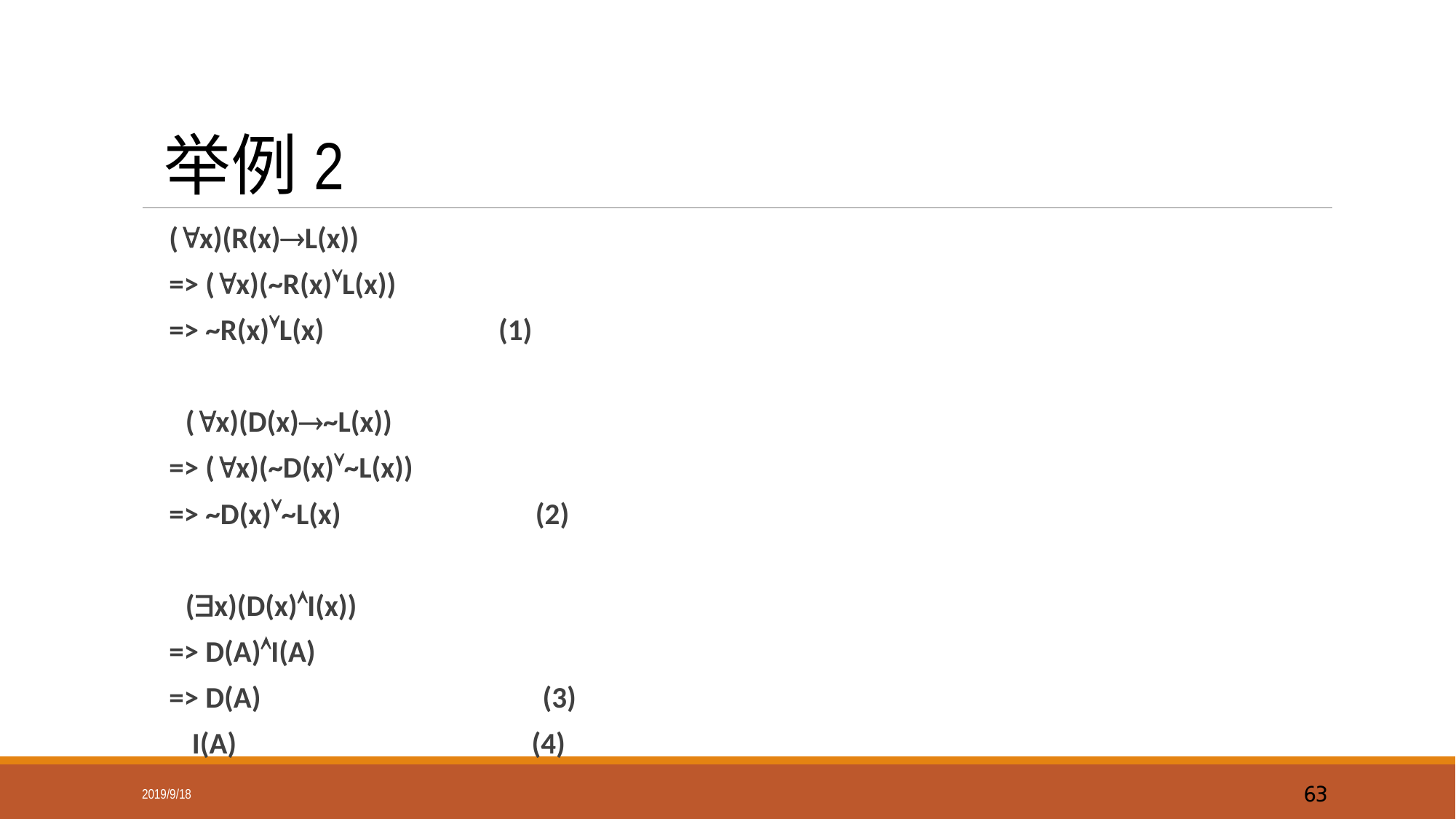

举例2
(∀x)(R(x)→L(x))
=> (∀x)(~R(x)∨L(x))
=> ~R(x)∨L(x)                          (1)

	 (∀x)(D(x)→~L(x))
=> (∀x)(~D(x)∨~L(x))
=> ~D(x)∨~L(x)                             (2)

	 (∃x)(D(x)∧I(x))
=> D(A)∧I(A)
=> D(A)                                          (3)
	  I(A)                                            (4)
2019/9/18
63